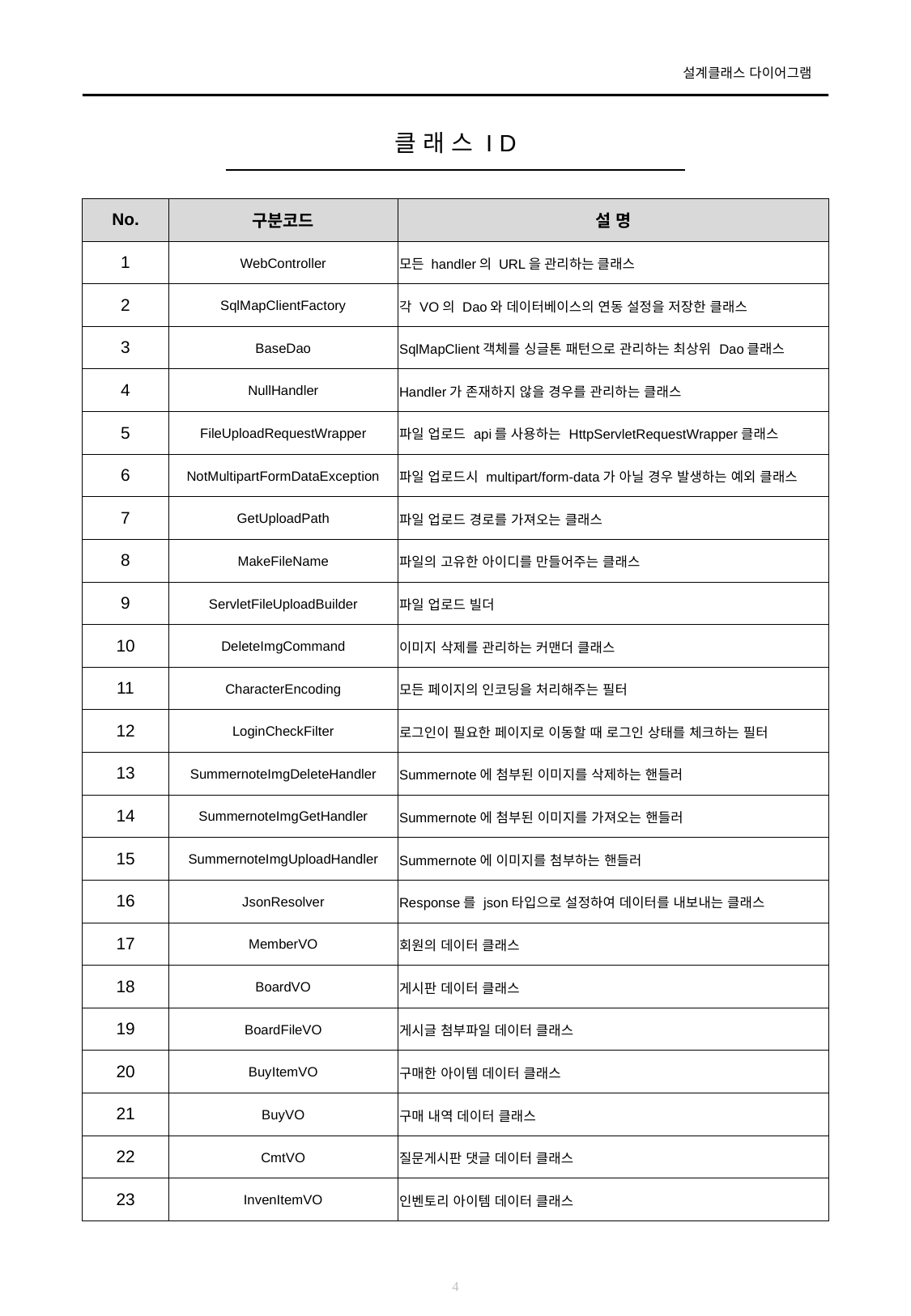

# 클 래 스 I D
| No. | 구분코드 | 설 명 |
| --- | --- | --- |
| 1 | WebController | 모든 handler의 URL을 관리하는 클래스 |
| 2 | SqlMapClientFactory | 각 VO의 Dao와 데이터베이스의 연동 설정을 저장한 클래스 |
| 3 | BaseDao | SqlMapClient객체를 싱글톤 패턴으로 관리하는 최상위 Dao클래스 |
| 4 | NullHandler | Handler가 존재하지 않을 경우를 관리하는 클래스 |
| 5 | FileUploadRequestWrapper | 파일 업로드 api를 사용하는 HttpServletRequestWrapper클래스 |
| 6 | NotMultipartFormDataException | 파일 업로드시 multipart/form-data가 아닐 경우 발생하는 예외 클래스 |
| 7 | GetUploadPath | 파일 업로드 경로를 가져오는 클래스 |
| 8 | MakeFileName | 파일의 고유한 아이디를 만들어주는 클래스 |
| 9 | ServletFileUploadBuilder | 파일 업로드 빌더 |
| 10 | DeleteImgCommand | 이미지 삭제를 관리하는 커맨더 클래스 |
| 11 | CharacterEncoding | 모든 페이지의 인코딩을 처리해주는 필터 |
| 12 | LoginCheckFilter | 로그인이 필요한 페이지로 이동할 때 로그인 상태를 체크하는 필터 |
| 13 | SummernoteImgDeleteHandler | Summernote에 첨부된 이미지를 삭제하는 핸들러 |
| 14 | SummernoteImgGetHandler | Summernote에 첨부된 이미지를 가져오는 핸들러 |
| 15 | SummernoteImgUploadHandler | Summernote에 이미지를 첨부하는 핸들러 |
| 16 | JsonResolver | Response를 json타입으로 설정하여 데이터를 내보내는 클래스 |
| 17 | MemberVO | 회원의 데이터 클래스 |
| 18 | BoardVO | 게시판 데이터 클래스 |
| 19 | BoardFileVO | 게시글 첨부파일 데이터 클래스 |
| 20 | BuyItemVO | 구매한 아이템 데이터 클래스 |
| 21 | BuyVO | 구매 내역 데이터 클래스 |
| 22 | CmtVO | 질문게시판 댓글 데이터 클래스 |
| 23 | InvenItemVO | 인벤토리 아이템 데이터 클래스 |
4